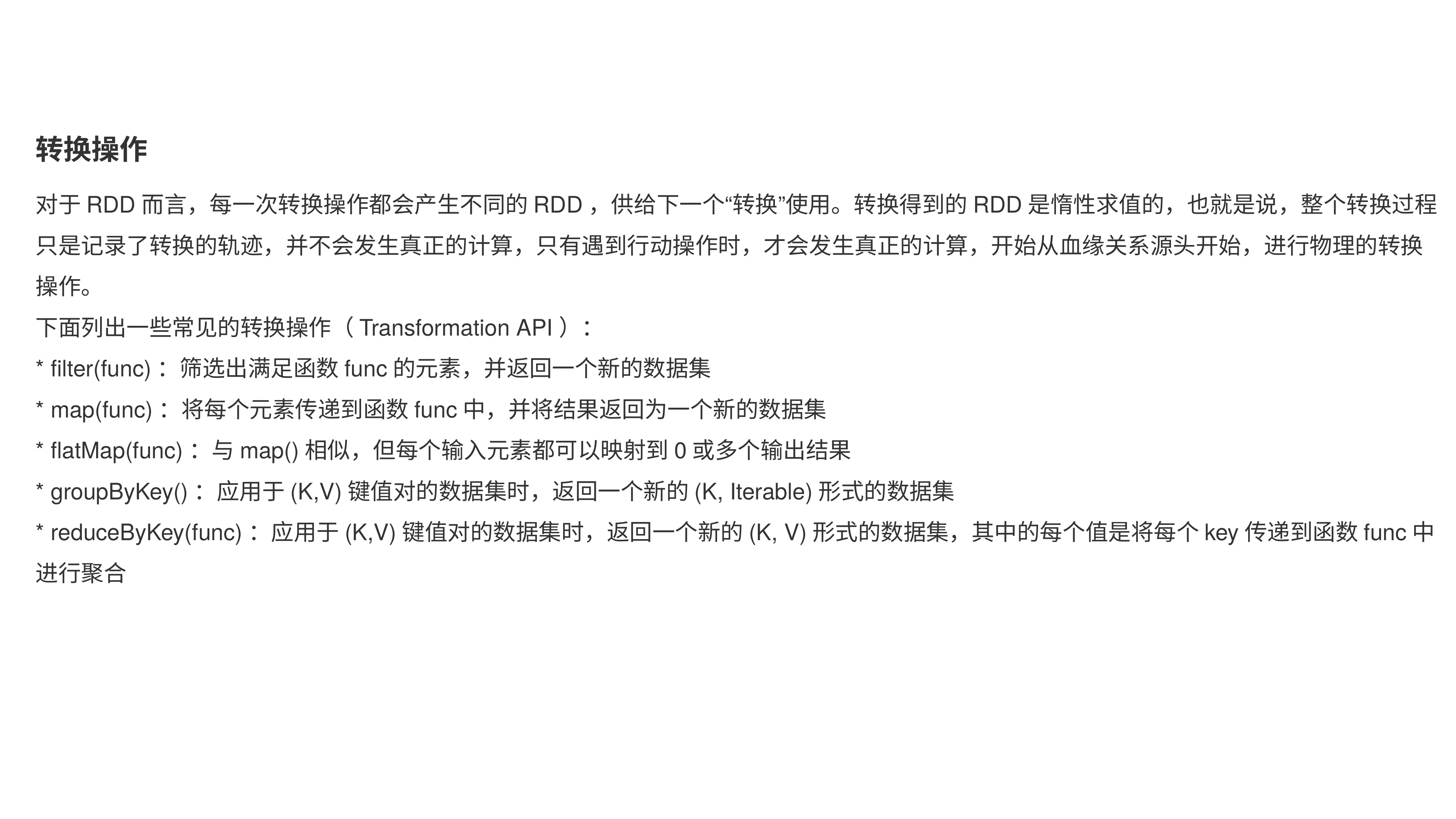

转换操作
对于RDD而言，每一次转换操作都会产生不同的RDD，供给下一个“转换”使用。转换得到的RDD是惰性求值的，也就是说，整个转换过程只是记录了转换的轨迹，并不会发生真正的计算，只有遇到行动操作时，才会发生真正的计算，开始从血缘关系源头开始，进行物理的转换操作。
下面列出一些常见的转换操作（Transformation API）：
* filter(func)：筛选出满足函数func的元素，并返回一个新的数据集
* map(func)：将每个元素传递到函数func中，并将结果返回为一个新的数据集
* flatMap(func)：与map()相似，但每个输入元素都可以映射到0或多个输出结果
* groupByKey()：应用于(K,V)键值对的数据集时，返回一个新的(K, Iterable)形式的数据集
* reduceByKey(func)：应用于(K,V)键值对的数据集时，返回一个新的(K, V)形式的数据集，其中的每个值是将每个key传递到函数func中进行聚合